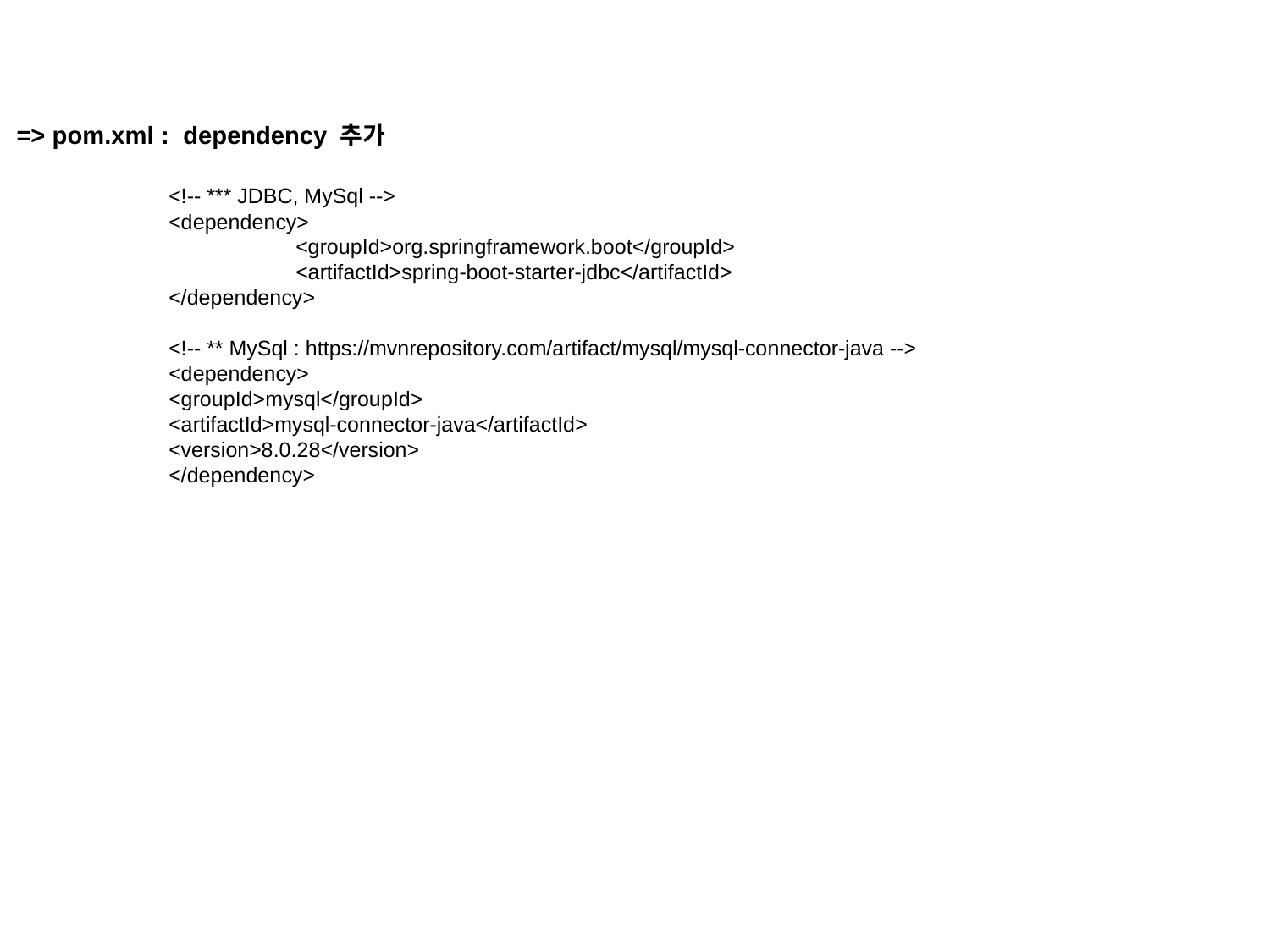

=> pom.xml :  dependency 추가
	<!-- *** JDBC, MySql -->
		<dependency>
			<groupId>org.springframework.boot</groupId>
			<artifactId>spring-boot-starter-jdbc</artifactId>
		</dependency>
	<!-- ** MySql : https://mvnrepository.com/artifact/mysql/mysql-connector-java -->
		<dependency>
    		<groupId>mysql</groupId>
    		<artifactId>mysql-connector-java</artifactId>
    		<version>8.0.28</version>
		</dependency>